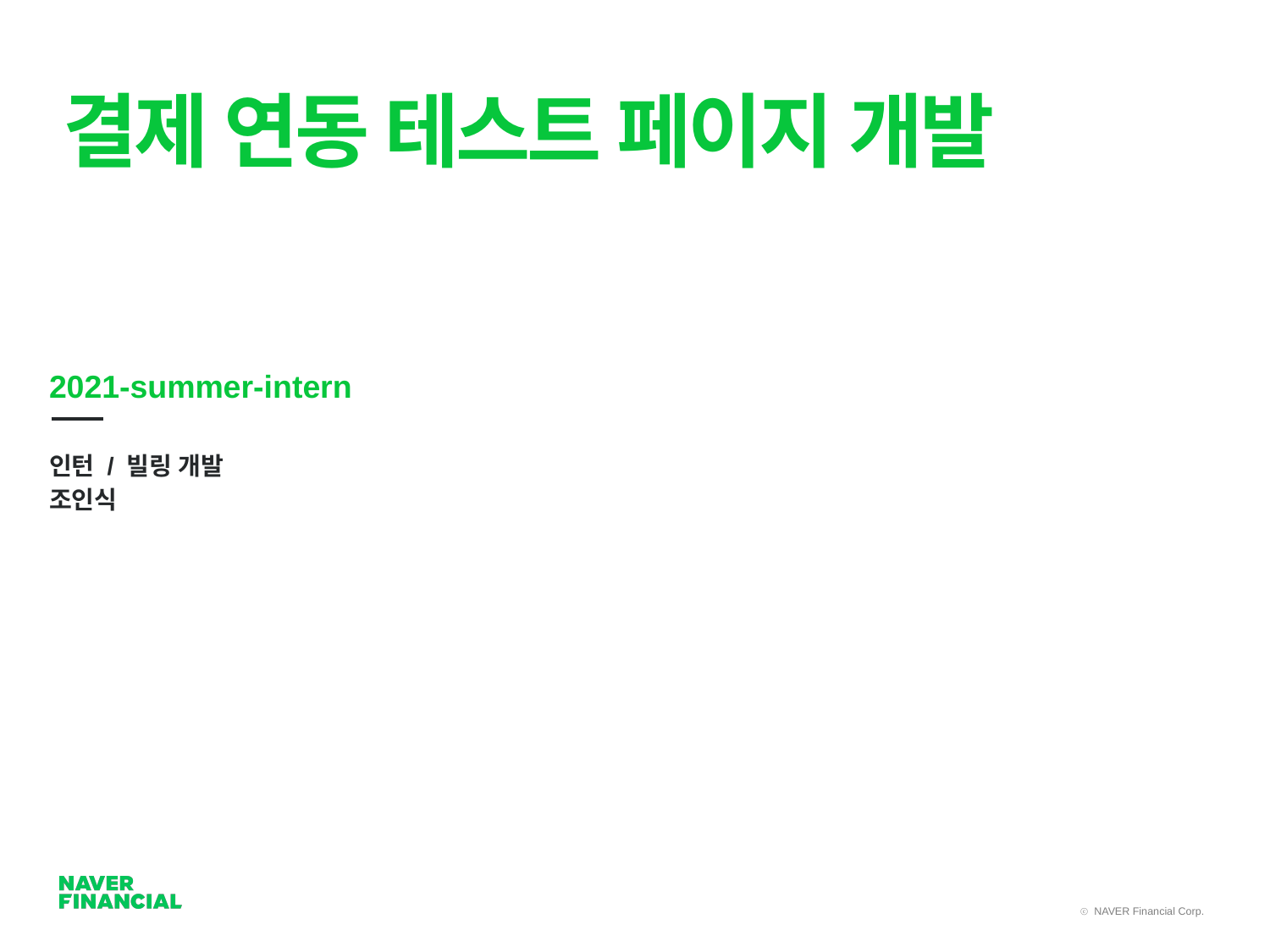

결제 연동 테스트 페이지 개발
2021-summer-intern

인턴 / 빌링 개발
조인식